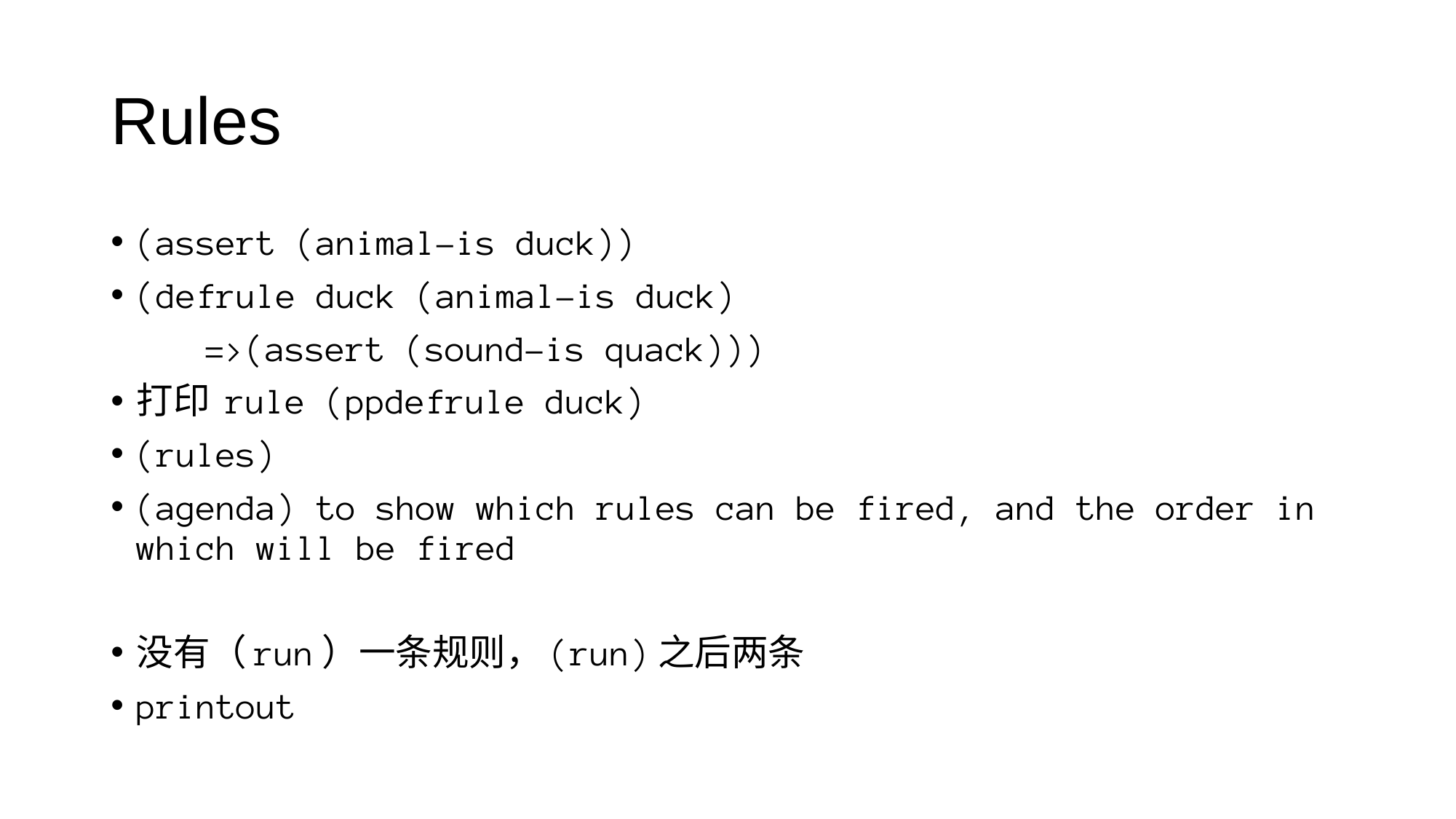

# Rules
(assert (animal-is duck))
(defrule duck (animal-is duck)
	=>(assert (sound-is quack)))
打印 rule (ppdefrule duck)
(rules)
(agenda) to show which rules can be fired, and the order in which will be fired

没有（run）一条规则，(run)之后两条
printout